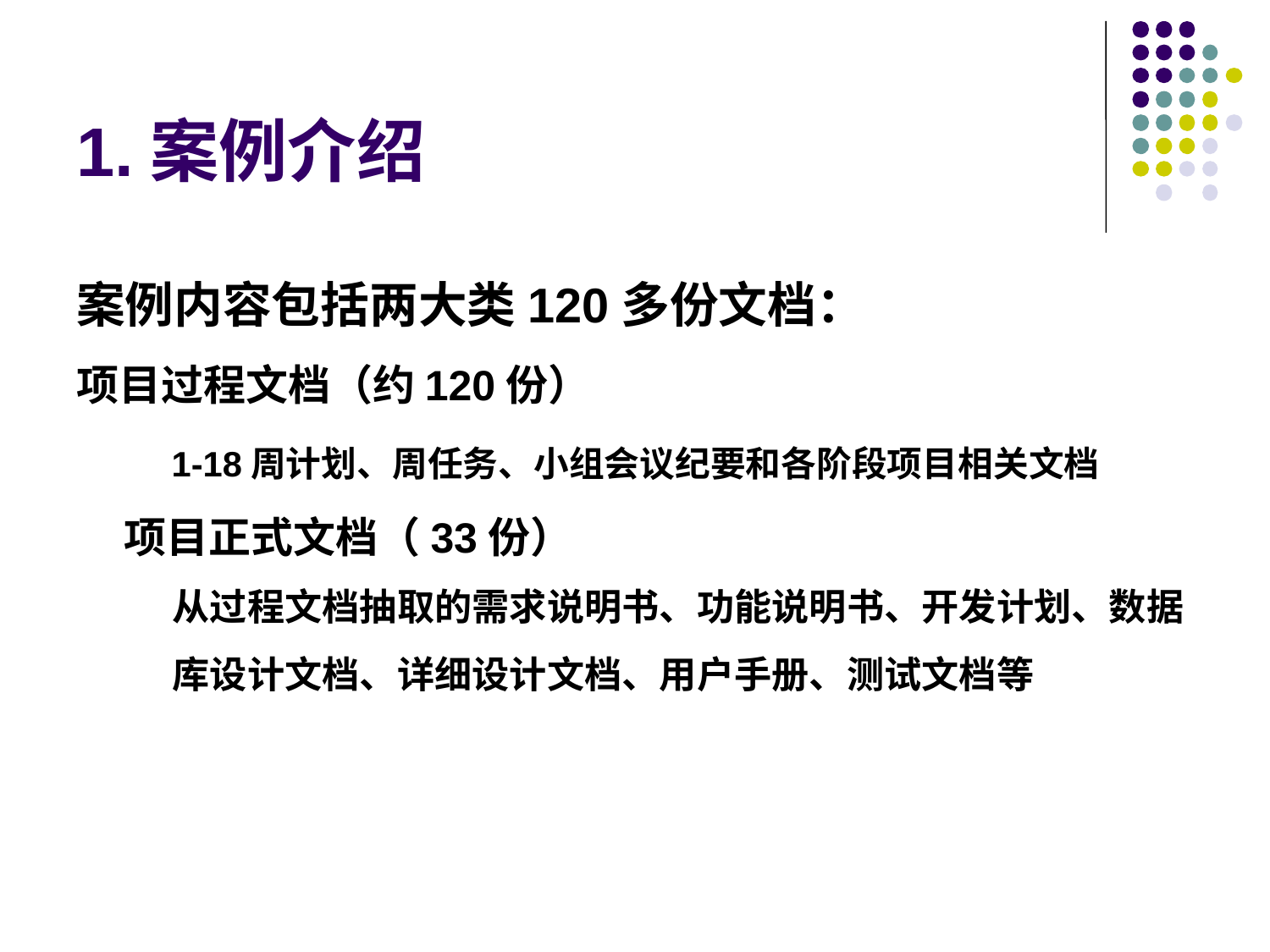

# 1.案例介绍
案例内容包括两大类120多份文档：
项目过程文档（约120份）
    1-18周计划、周任务、小组会议纪要和各阶段项目相关文档
项目正式文档（33份）
从过程文档抽取的需求说明书、功能说明书、开发计划、数据库设计文档、详细设计文档、用户手册、测试文档等